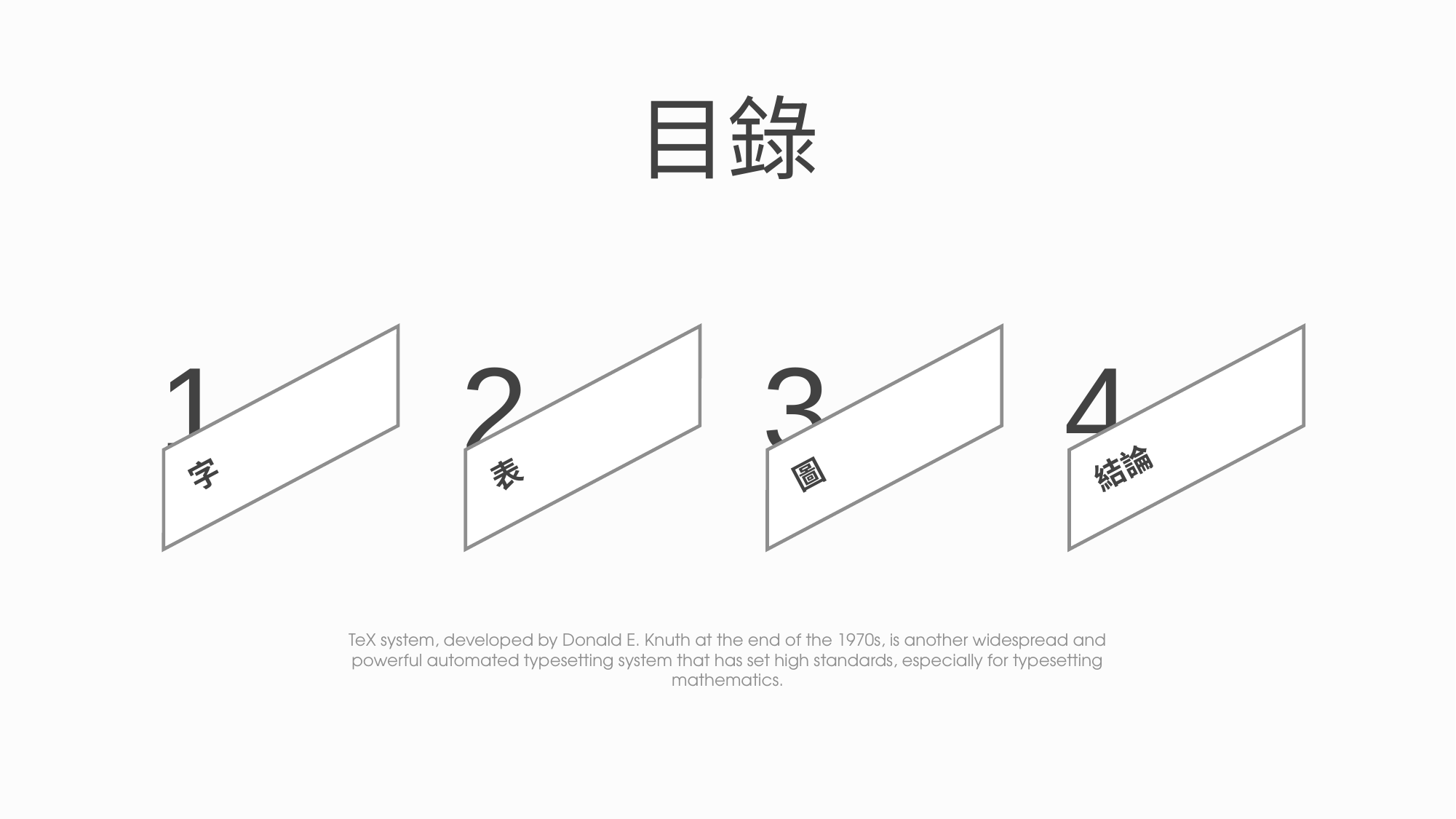

目錄
1

字
2

表
3

圖
4

結論
TeX system, developed by Donald E. Knuth at the end of the 1970s, is another widespread and powerful automated typesetting system that has set high standards, especially for typesetting mathematics.